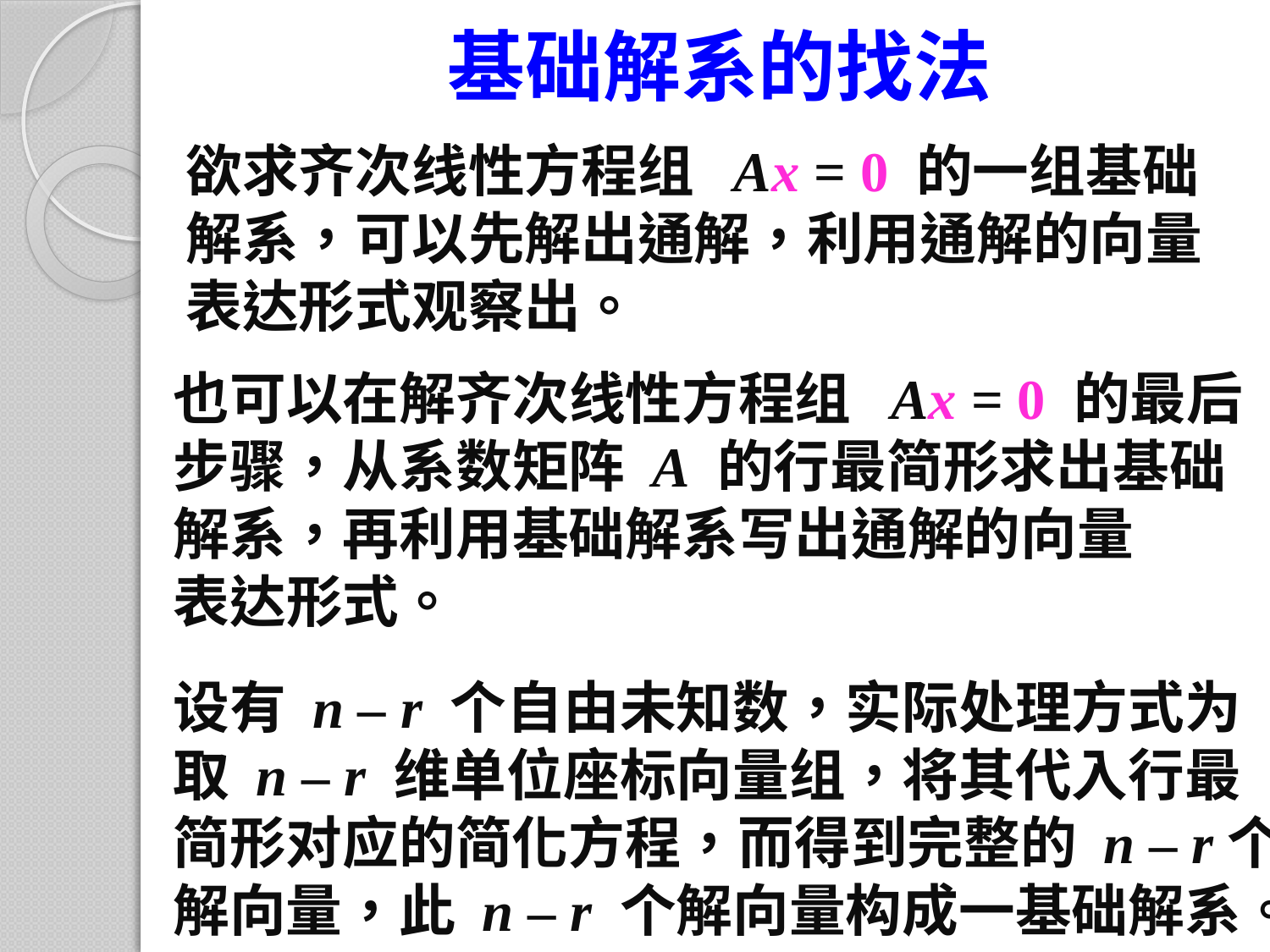

# 基础解系的找法
欲求齐次线性方程组  Ax = 0 的一组基础
解系，可以先解出通解，利用通解的向量
表达形式观察出。
也可以在解齐次线性方程组  Ax = 0 的最后
步骤，从系数矩阵 A 的行最简形求出基础
解系，再利用基础解系写出通解的向量
表达形式。
设有 n – r 个自由未知数，实际处理方式为
取 n – r 维单位座标向量组，将其代入行最
简形对应的简化方程，而得到完整的 n – r个
解向量，此 n – r 个解向量构成一基础解系。